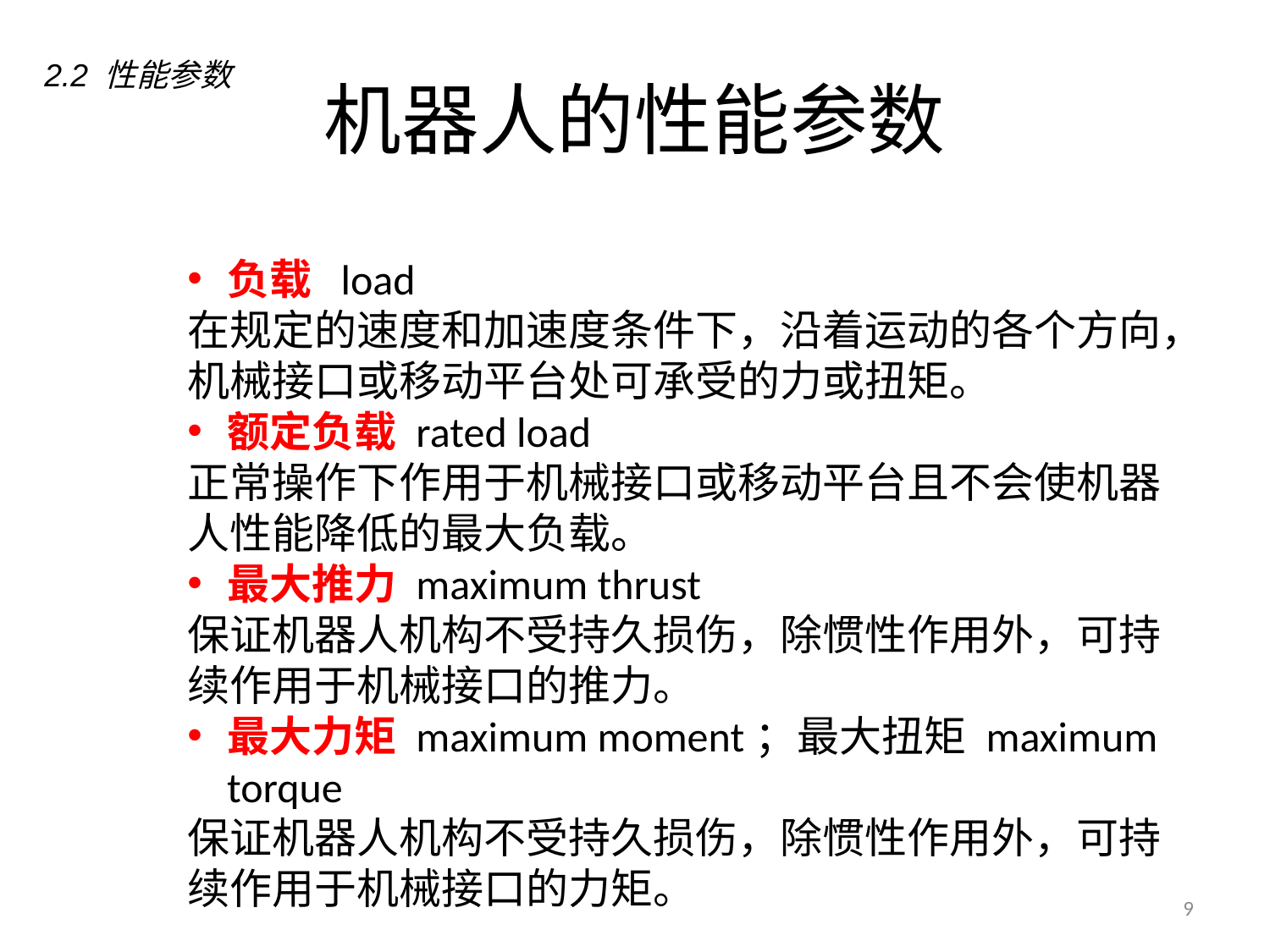

# 机器人的性能参数
2.2 性能参数
负载  load
在规定的速度和加速度条件下，沿着运动的各个方向，机械接口或移动平台处可承受的力或扭矩。
额定负载 rated load
正常操作下作用于机械接口或移动平台且不会使机器人性能降低的最大负载。
最大推力 maximum thrust
保证机器人机构不受持久损伤，除惯性作用外，可持续作用于机械接口的推力。
最大力矩 maximum moment；最大扭矩 maximum torque
保证机器人机构不受持久损伤，除惯性作用外，可持续作用于机械接口的力矩。
9